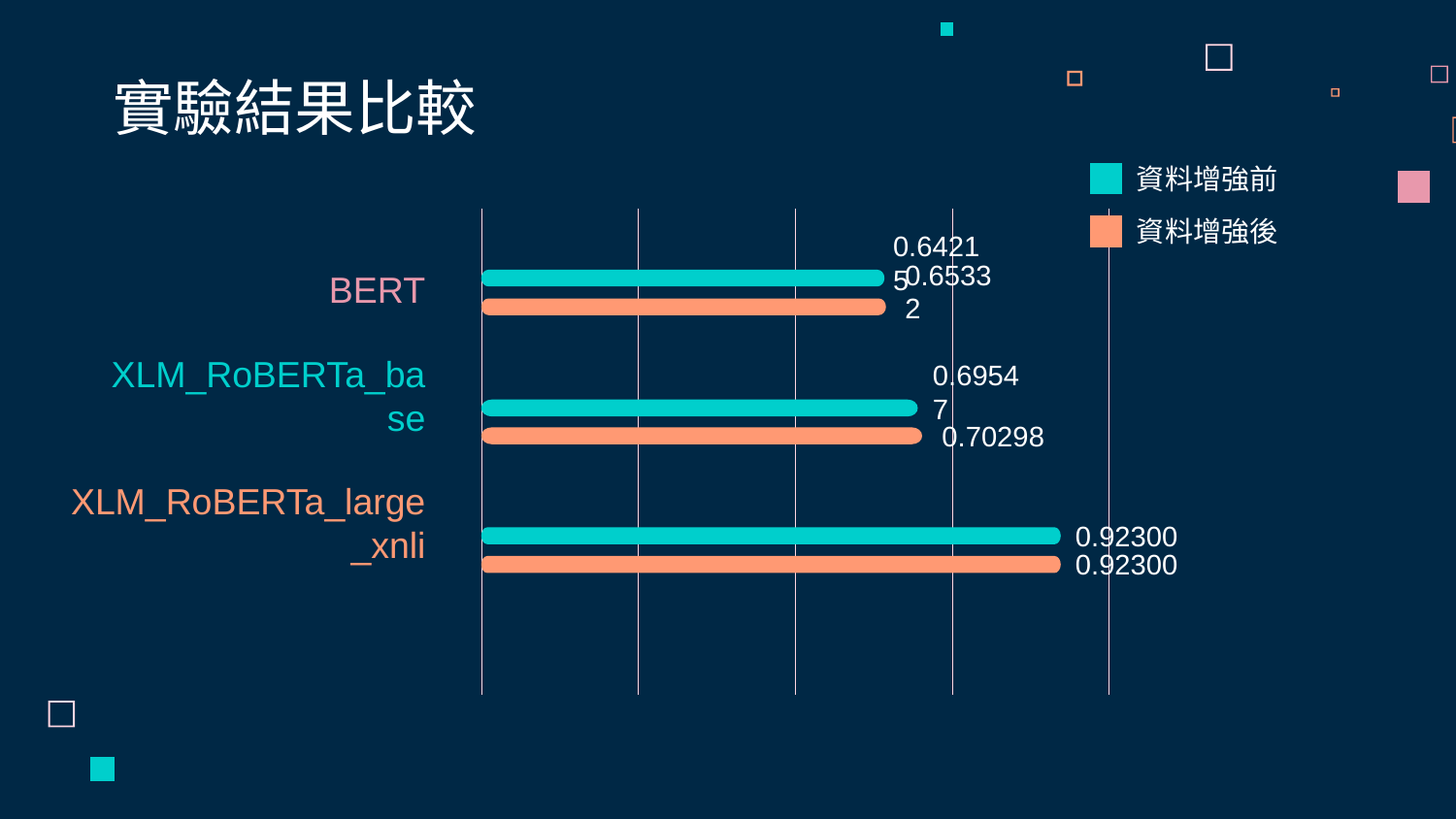

# 實驗結果比較
資料增強前

資料增強後

0.64215
BERT

0.65332

0.69547
XLM_RoBERTa_base

0.70298

0.92300
XLM_RoBERTa_large_xnli

0.92300